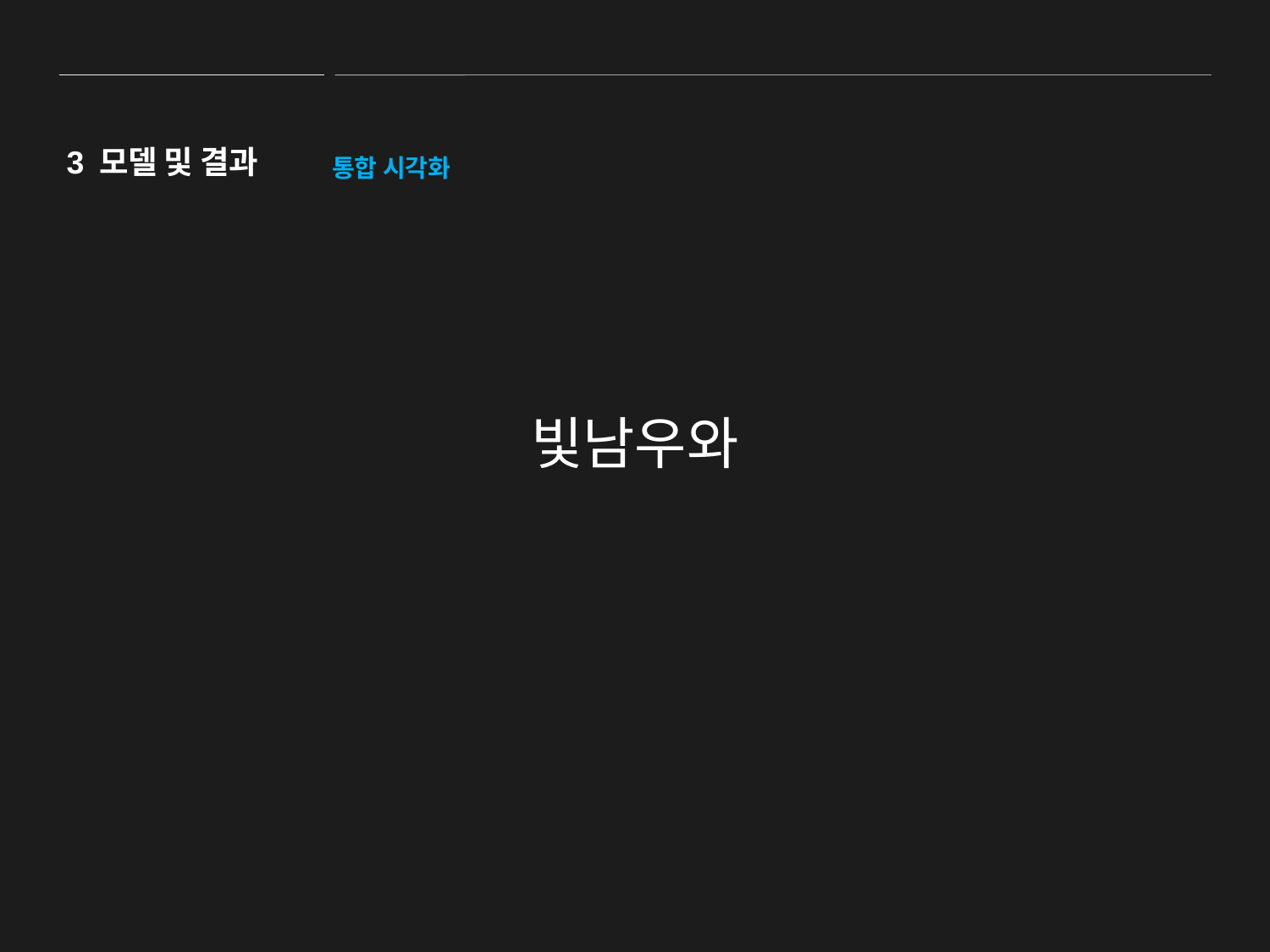

3 모델 및 결과
통합 시각화
빛남우와